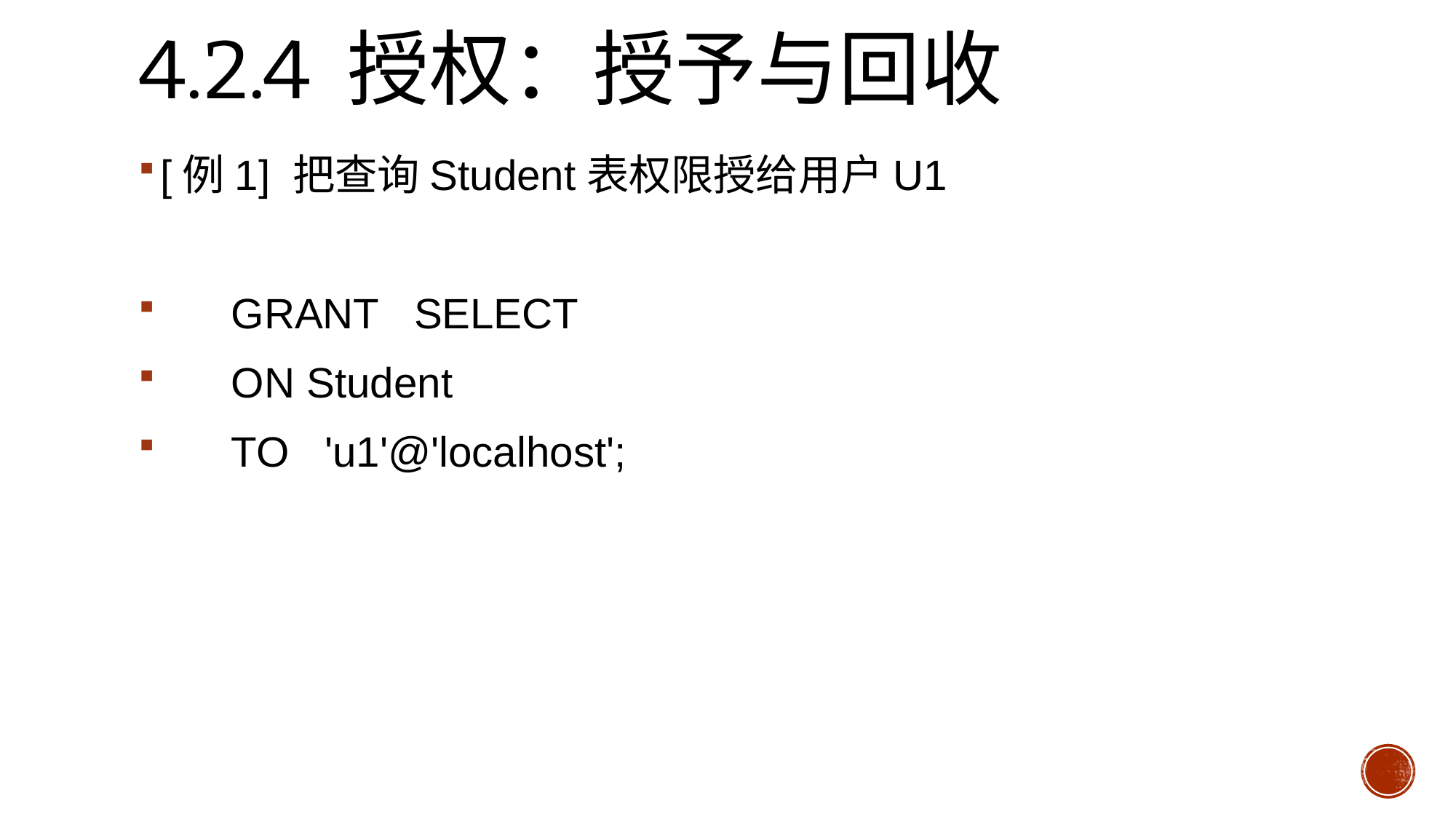

# 4.2.4 授权：授予与回收
[例1] 把查询Student表权限授给用户U1

      GRANT   SELECT
      ON Student
      TO   'u1'@'localhost';

41